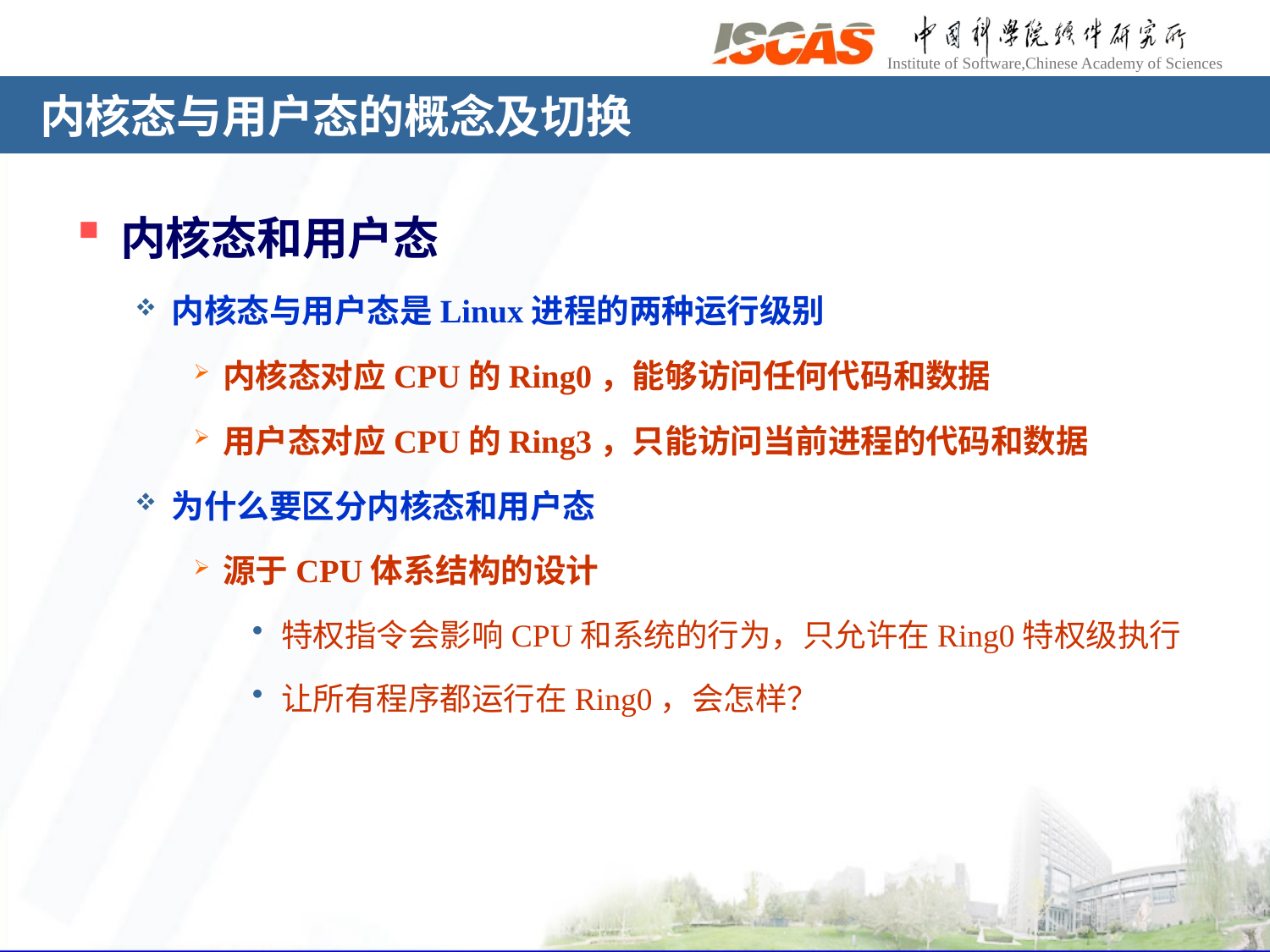

# 内核态与用户态的概念及切换
内核态和用户态
内核态与用户态是Linux进程的两种运行级别
内核态对应CPU的Ring0，能够访问任何代码和数据
用户态对应CPU的Ring3，只能访问当前进程的代码和数据
为什么要区分内核态和用户态
源于CPU体系结构的设计
特权指令会影响CPU和系统的行为，只允许在Ring0特权级执行
让所有程序都运行在Ring0，会怎样？